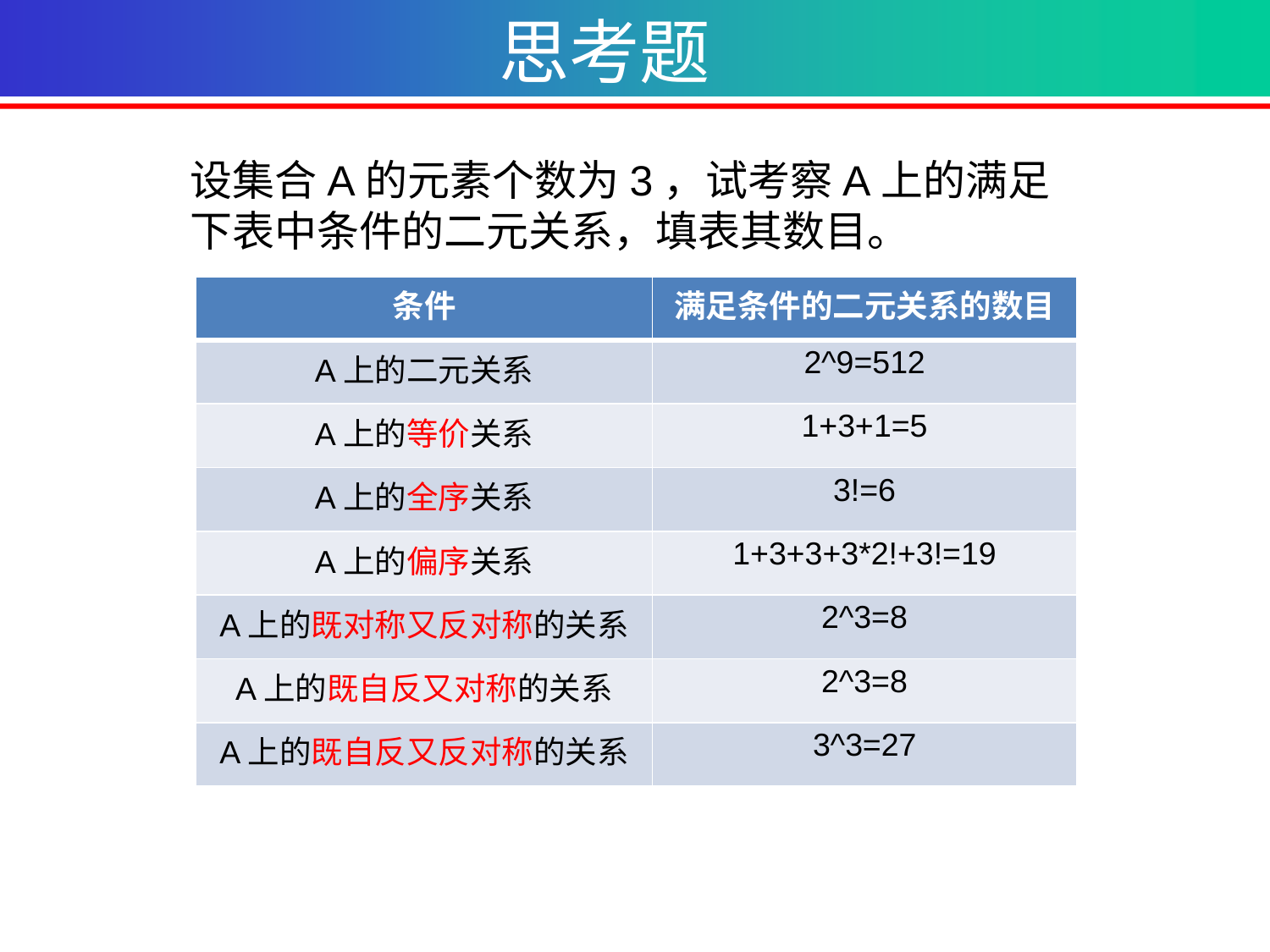

思考题
设集合A的元素个数为3，试考察A上的满足下表中条件的二元关系，填表其数目。

| 条件 | 满足条件的二元关系的数目 |
| --- | --- |
| A上的二元关系 | 2^9=512 |
| A上的等价关系 | 1+3+1=5 |
| A上的全序关系 | 3!=6 |
| A上的偏序关系 | 1+3+3+3\*2!+3!=19 |
| A上的既对称又反对称的关系 | 2^3=8 |
| A上的既自反又对称的关系 | 2^3=8 |
| A上的既自反又反对称的关系 | 3^3=27 |